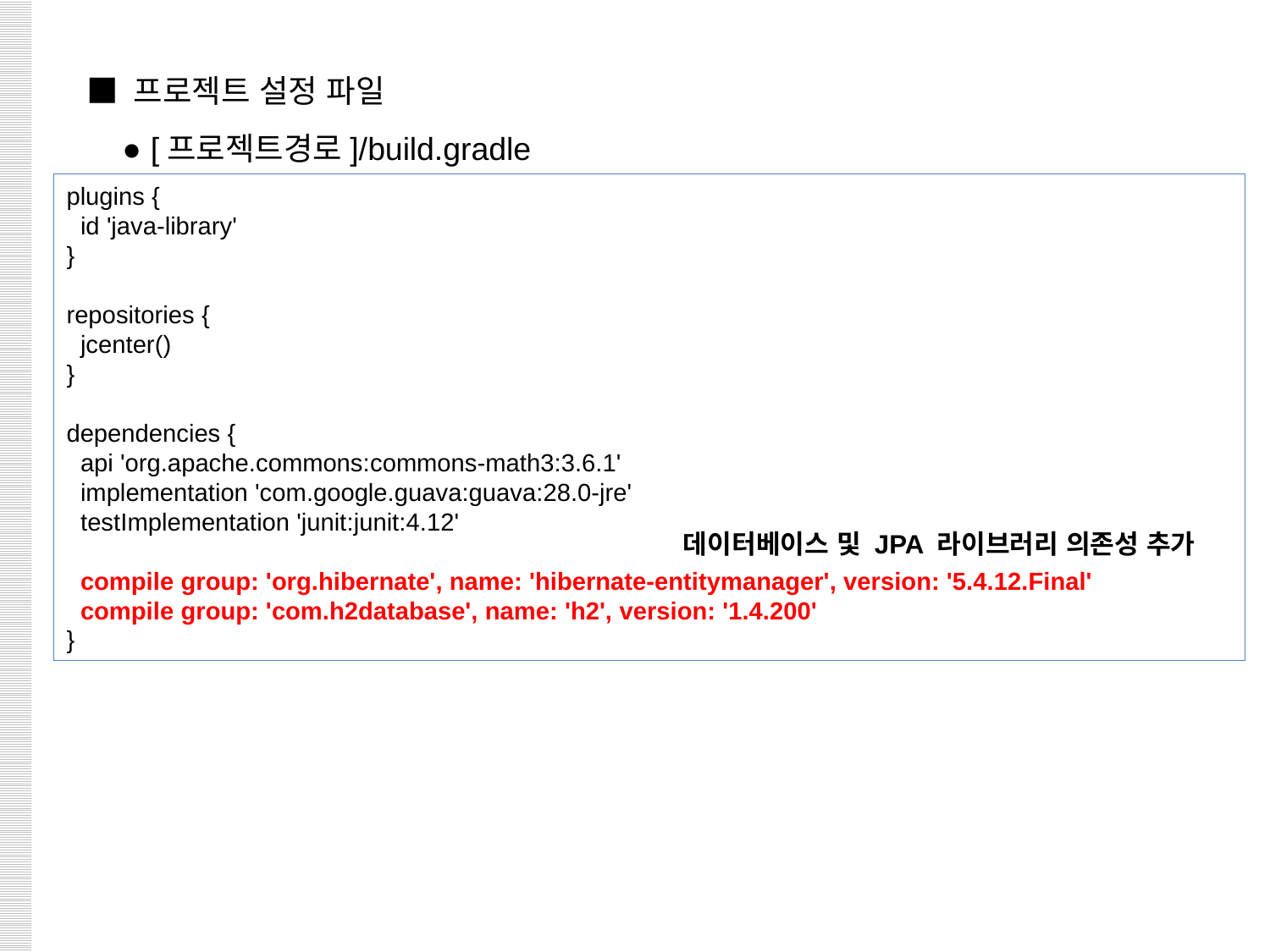

■ 프로젝트 설정 파일
    ● [프로젝트경로]/build.gradle
plugins {
  id 'java-library'
}

repositories {
  jcenter()
}

dependencies {
  api 'org.apache.commons:commons-math3:3.6.1'
  implementation 'com.google.guava:guava:28.0-jre'
  testImplementation 'junit:junit:4.12'

  compile group: 'org.hibernate', name: 'hibernate-entitymanager', version: '5.4.12.Final'
  compile group: 'com.h2database', name: 'h2', version: '1.4.200'
}
데이터베이스 및 JPA 라이브러리 의존성 추가